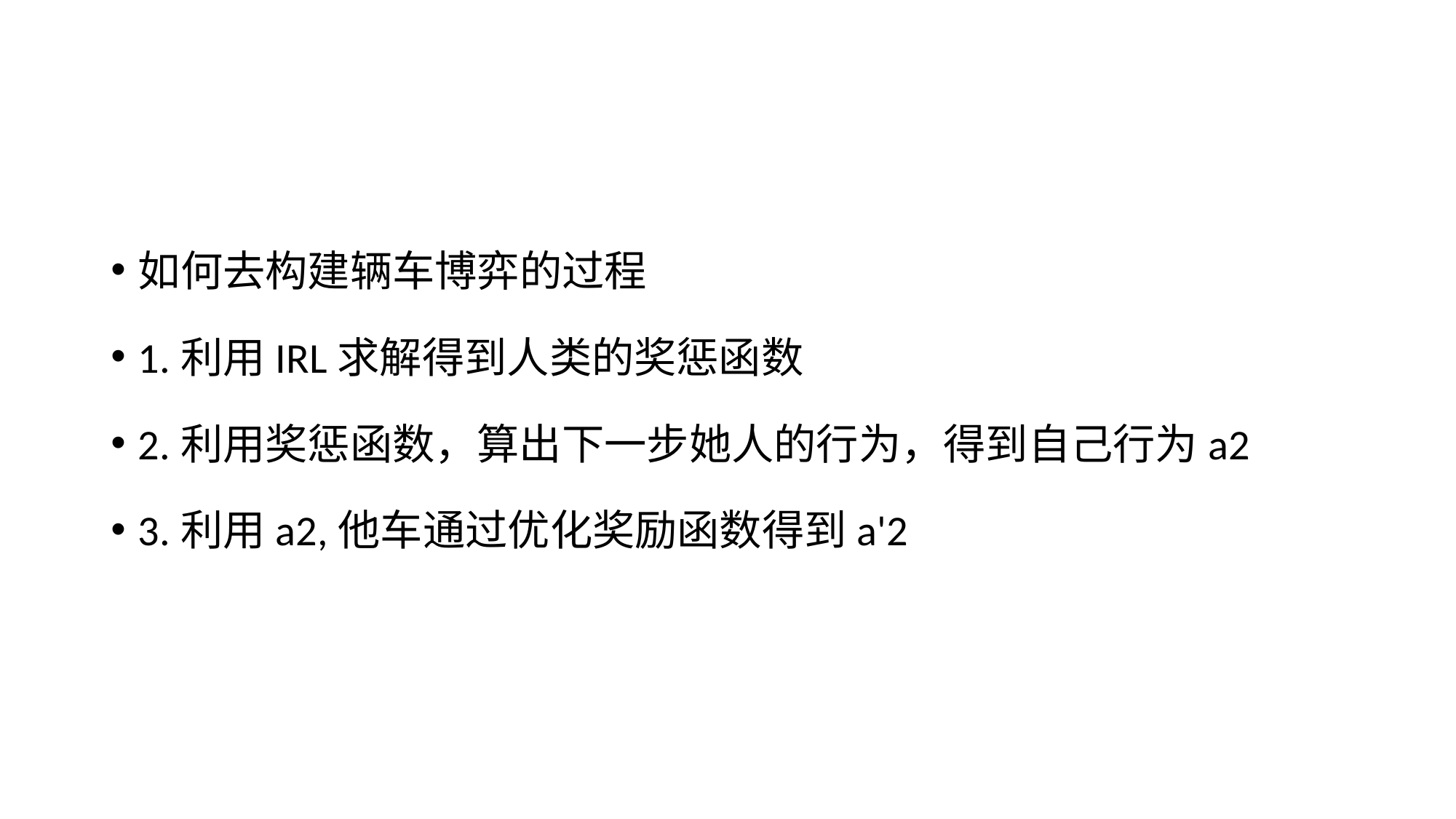

如何去构建辆车博弈的过程
1.利用IRL求解得到人类的奖惩函数
2.利用奖惩函数，算出下一步她人的行为，得到自己行为a2
3.利用a2,他车通过优化奖励函数得到a'2